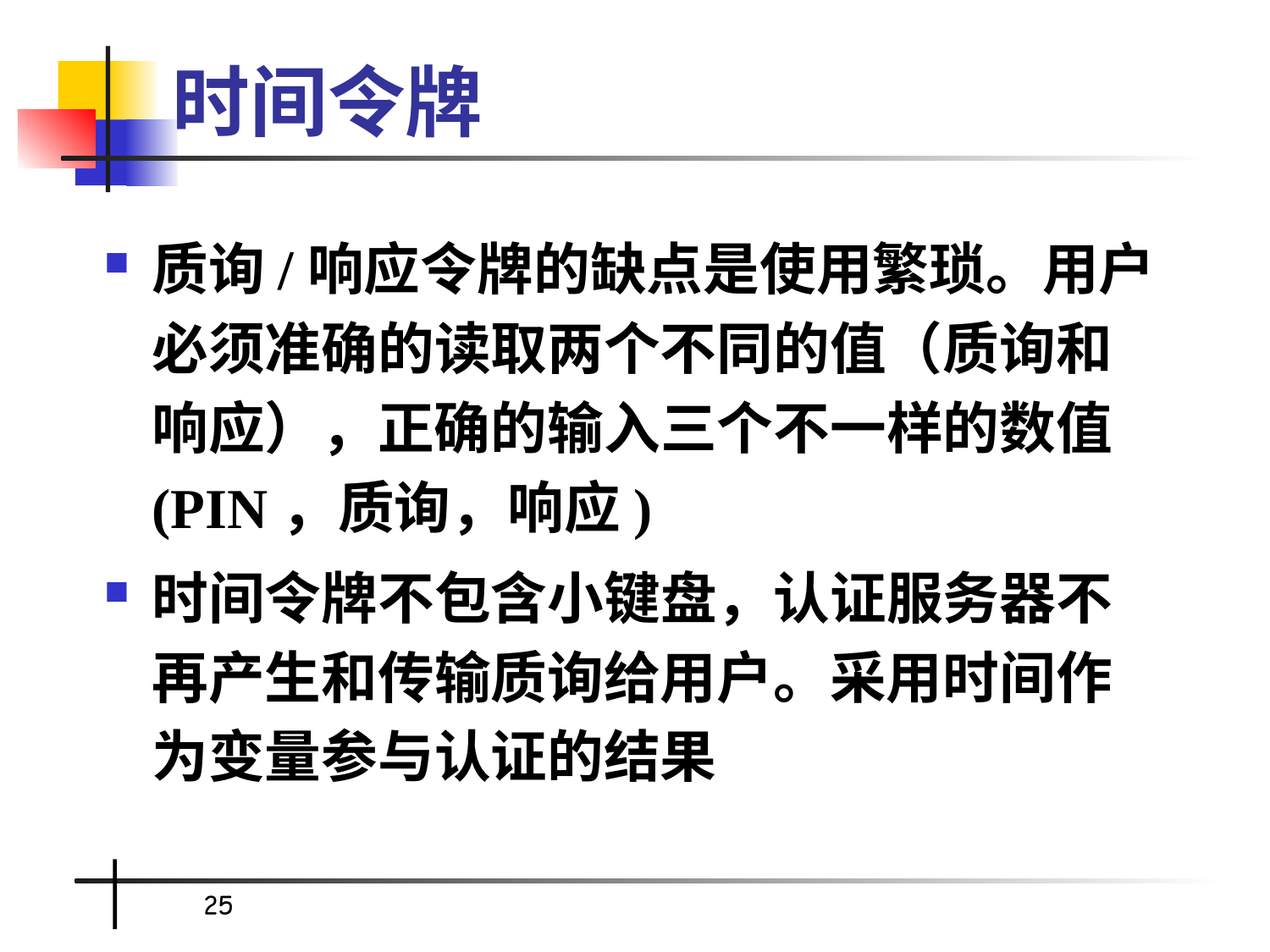

# 时间令牌
质询/响应令牌的缺点是使用繁琐。用户必须准确的读取两个不同的值（质询和响应），正确的输入三个不一样的数值(PIN，质询，响应)
时间令牌不包含小键盘，认证服务器不再产生和传输质询给用户。采用时间作为变量参与认证的结果

25